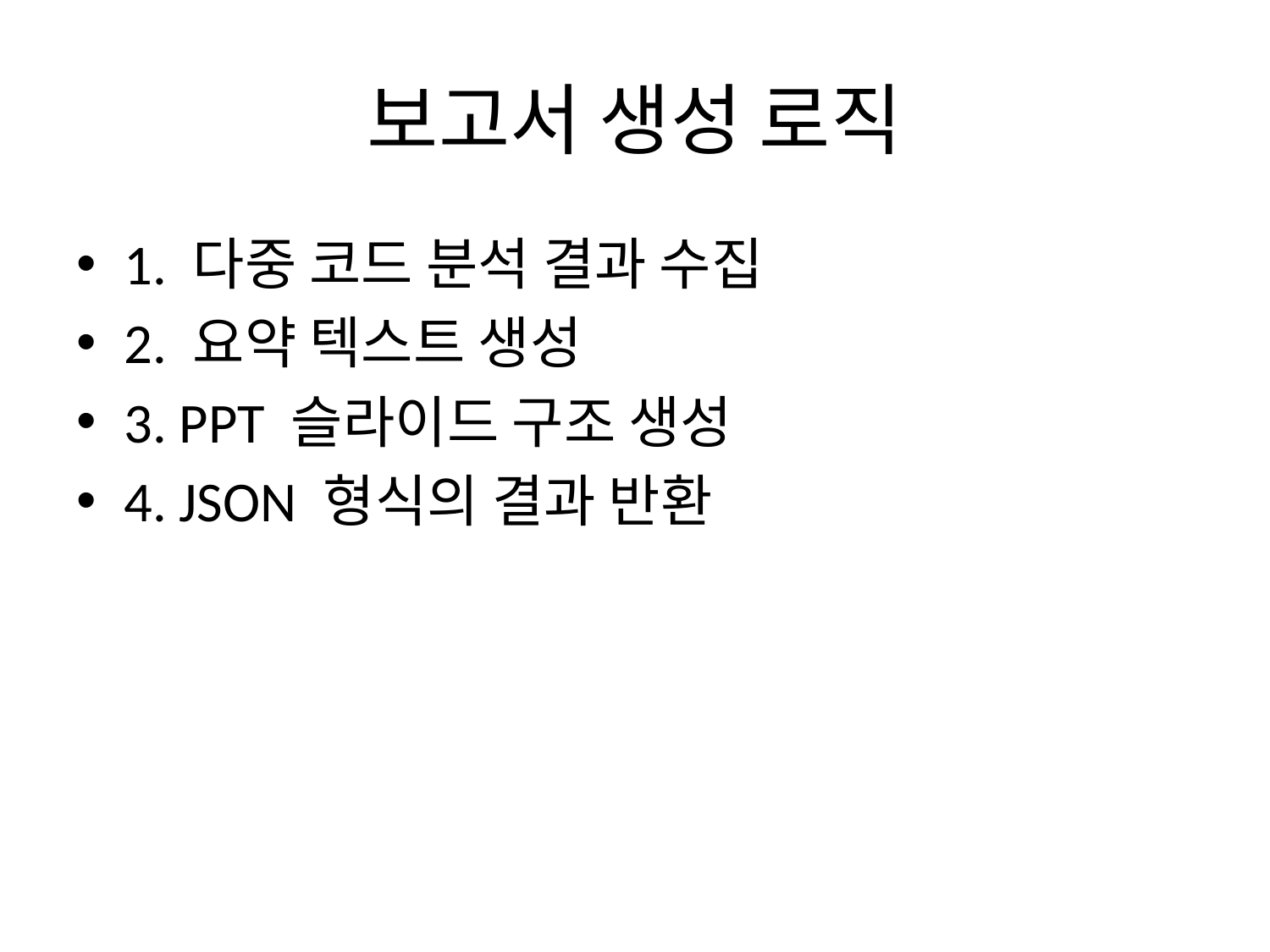

# 보고서 생성 로직
1. 다중 코드 분석 결과 수집
2. 요약 텍스트 생성
3. PPT 슬라이드 구조 생성
4. JSON 형식의 결과 반환